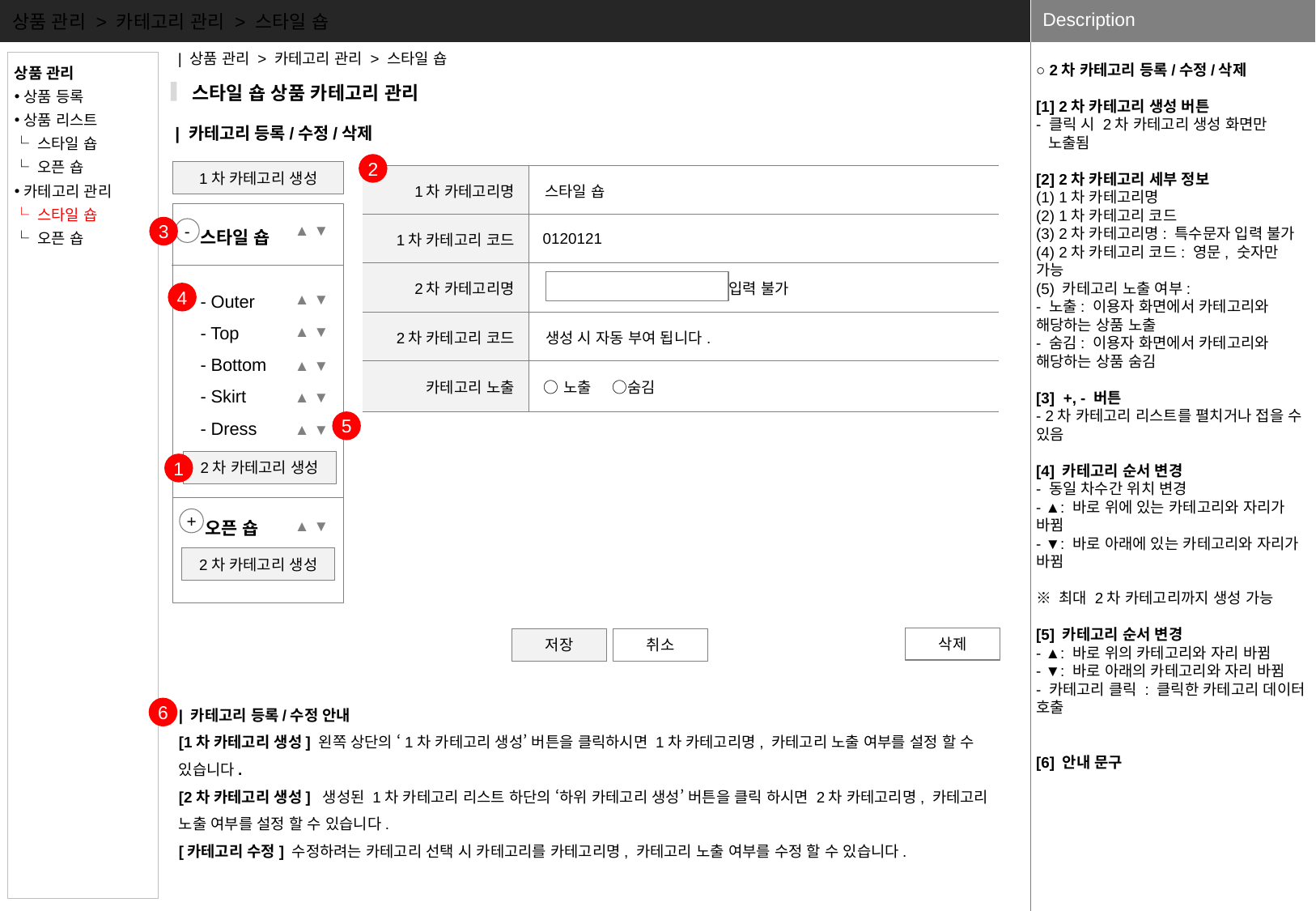

상품 관리 > 카테고리 관리 > 스타일 숍

○ 2차 카테고리 등록/수정/삭제

[1] 2차 카테고리 생성 버튼
- 클릭 시 2차 카테고리 생성 화면만
  노출됨

[2] 2차 카테고리 세부 정보
(1) 1차 카테고리명
(2) 1차 카테고리 코드
(3) 2차 카테고리명: 특수문자 입력 불가
(4) 2차 카테고리 코드: 영문, 숫자만 가능
(5) 카테고리 노출 여부:
- 노출: 이용자 화면에서 카테고리와 해당하는 상품 노출
- 숨김: 이용자 화면에서 카테고리와 해당하는 상품 숨김

[3]  +, - 버튼
- 2차 카테고리 리스트를 펼치거나 접을 수 있음

[4] 카테고리 순서 변경
- 동일 차수간 위치 변경
- ▲: 바로 위에 있는 카테고리와 자리가 바뀜
- ▼: 바로 아래에 있는 카테고리와 자리가 바뀜

※ 최대 2차 카테고리까지 생성 가능

[5] 카테고리 순서 변경
- ▲: 바로 위의 카테고리와 자리 바뀜
- ▼: 바로 아래의 카테고리와 자리 바뀜
- 카테고리 클릭 : 클릭한 카테고리 데이터 호출

[6] 안내 문구

| 상품 관리 > 카테고리 관리 > 스타일 숍
상품 관리
상품 등록
상품 리스트
└ 스타일 숍
└ 오픈 숍
카테고리 관리
└ 스타일 숍
└ 오픈 숍

스타일 숍 상품 카테고리 관리

| 카테고리 등록/수정/삭제
2
1차 카테고리 생성
| 1차 카테고리명 | 스타일 숍 |
| --- | --- |
| 1차 카테고리 코드 | 0120121 |
| 2차 카테고리명 | 특수문자 입력 불가 |
| 2차 카테고리 코드 | 생성 시 자동 부여 됩니다. |
| 카테고리 노출 | ○노출 ○숨김 |

▲ ▼
스타일 숍

- Outer
- Top
- Bottom
- Skirt
- Dress
3
-

▲ ▼
4
▲ ▼
▲ ▼
▲ ▼
▲ ▼
5
2차 카테고리 생성
1
▲ ▼
오픈 숍
+
2차 카테고리 생성
삭제
저장
저장
취소
취소
| 카테고리 등록/수정 안내
[1차 카테고리 생성] 왼쪽 상단의 ‘1차 카테고리 생성’ 버튼을 클릭하시면 1차 카테고리명, 카테고리 노출 여부를 설정 할 수 있습니다.
[2차 카테고리 생성]  생성된 1차 카테고리 리스트 하단의 ‘하위 카테고리 생성’ 버튼을 클릭 하시면 2차 카테고리명, 카테고리 노출 여부를 설정 할 수 있습니다.
[카테고리 수정] 수정하려는 카테고리 선택 시 카테고리를 카테고리명, 카테고리 노출 여부를 수정 할 수 있습니다.
6